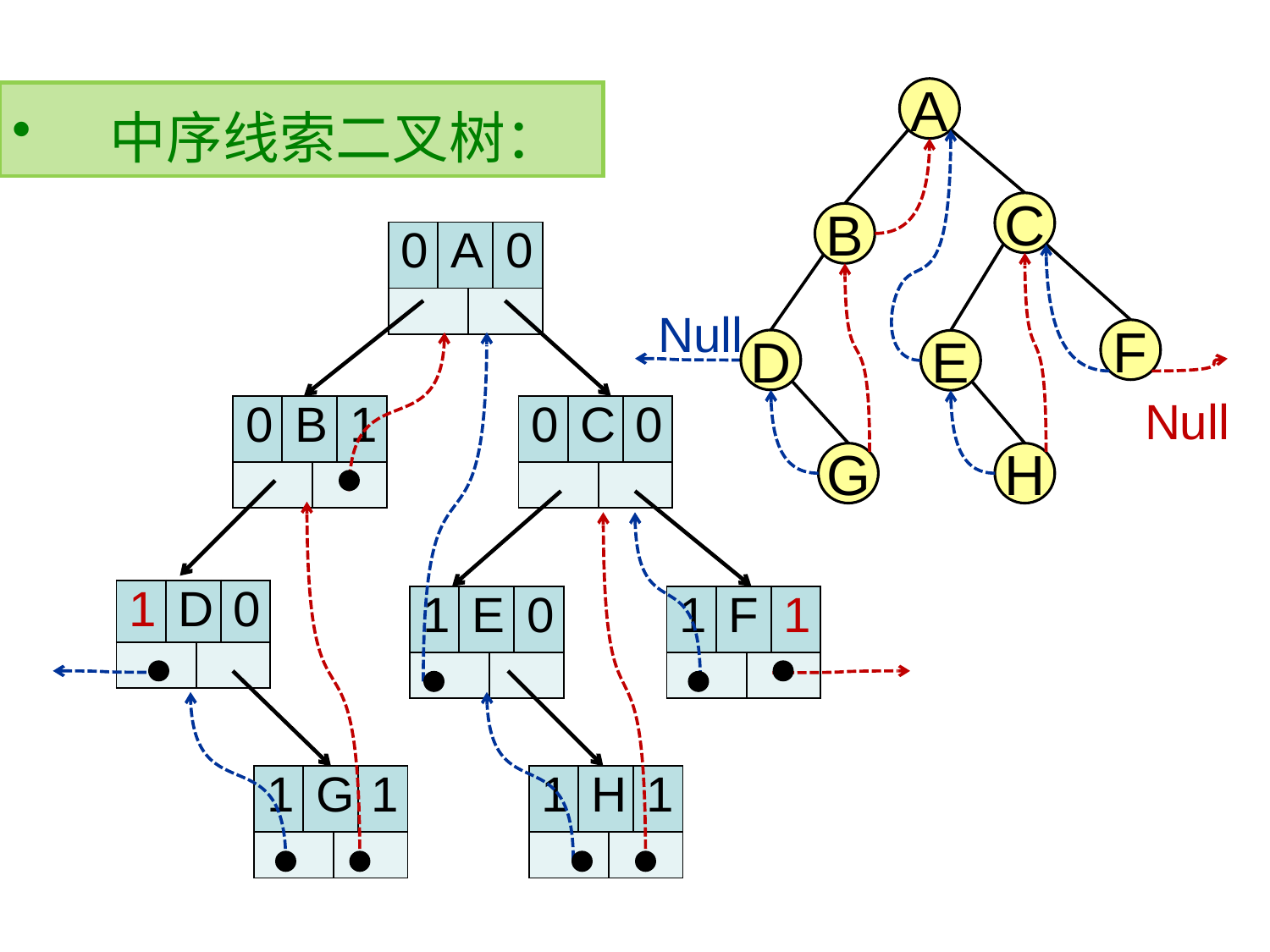

A
 中序线索二叉树：
C
B
| 0 | A |  | 0 |
| --- | --- | --- | --- |
|  |  |  |  |
Null
F
D
E
Null
| 0 | B |  | 1 |
| --- | --- | --- | --- |
|  |  |  |  |
| 0 | C |  | 0 |
| --- | --- | --- | --- |
|  |  |  |  |
G
H

| 1 | D |  | 0 |
| --- | --- | --- | --- |
|  |  |  |  |
| 1 | E |  | 0 |
| --- | --- | --- | --- |
|  |  |  |  |
| 1 | F |  | 1 |
| --- | --- | --- | --- |
|  |  |  |  |

| 1 | G |  | 1 |
| --- | --- | --- | --- |
|  |  |  |  |
| 1 | H |  | 1 |
| --- | --- | --- | --- |
|  |  |  |  |